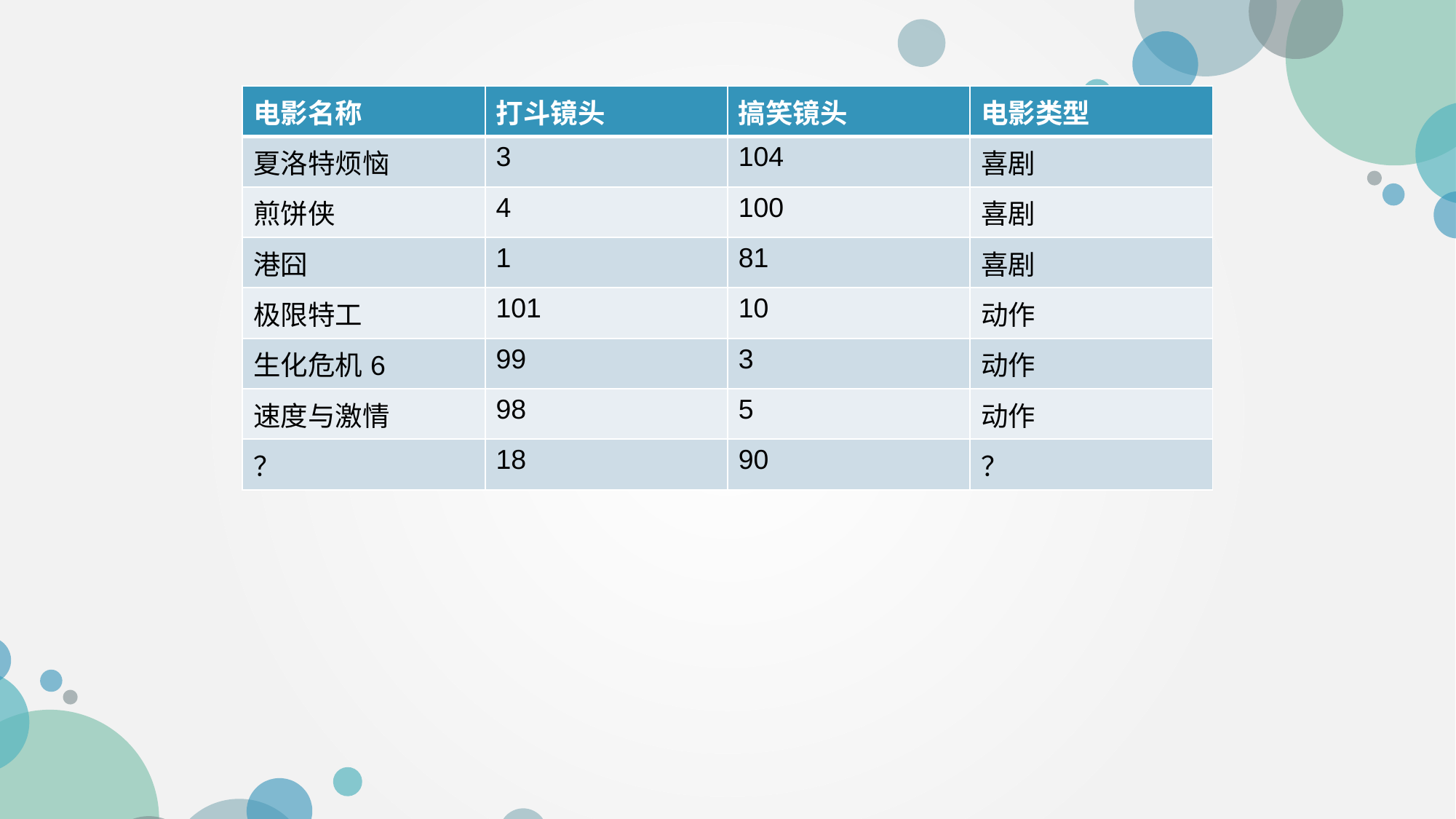

| 电影名称 | 打斗镜头 | 搞笑镜头 | 电影类型 |
| --- | --- | --- | --- |
| 夏洛特烦恼 | 3 | 104 | 喜剧 |
| 煎饼侠 | 4 | 100 | 喜剧 |
| 港囧 | 1 | 81 | 喜剧 |
| 极限特工 | 101 | 10 | 动作 |
| 生化危机6 | 99 | 3 | 动作 |
| 速度与激情 | 98 | 5 | 动作 |
| ？ | 18 | 90 | ？ |